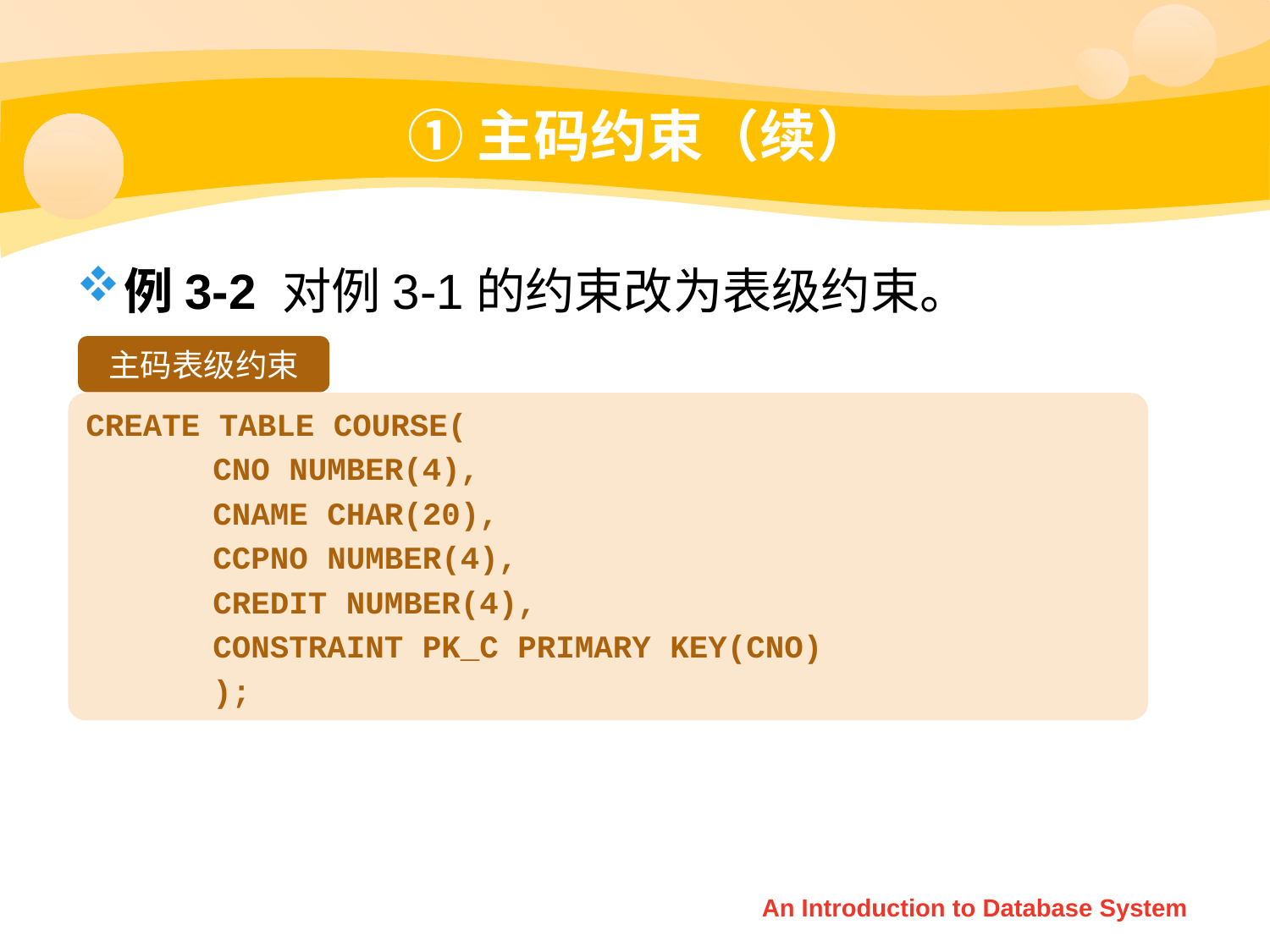

# ①主码约束（续）
例3-2 对例3-1的约束改为表级约束。

主码表级约束
CREATE TABLE COURSE(
	CNO NUMBER(4),
	CNAME CHAR(20),
	CCPNO NUMBER(4),
	CREDIT NUMBER(4),
	CONSTRAINT PK_C PRIMARY KEY(CNO)
	);
An Introduction to Database System